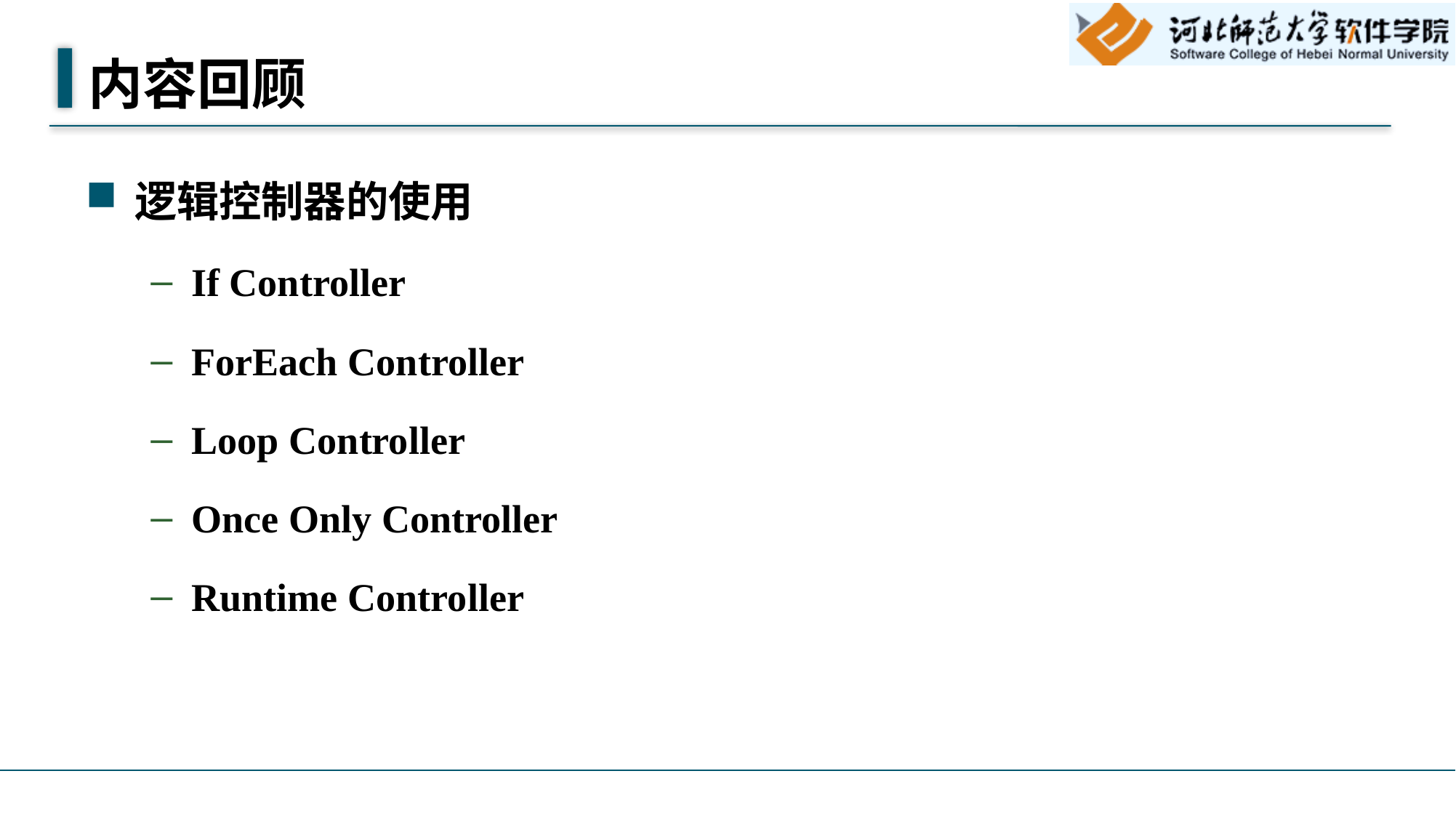

# 内容回顾
逻辑控制器的使用
If Controller
ForEach Controller
Loop Controller
Once Only Controller
Runtime Controller